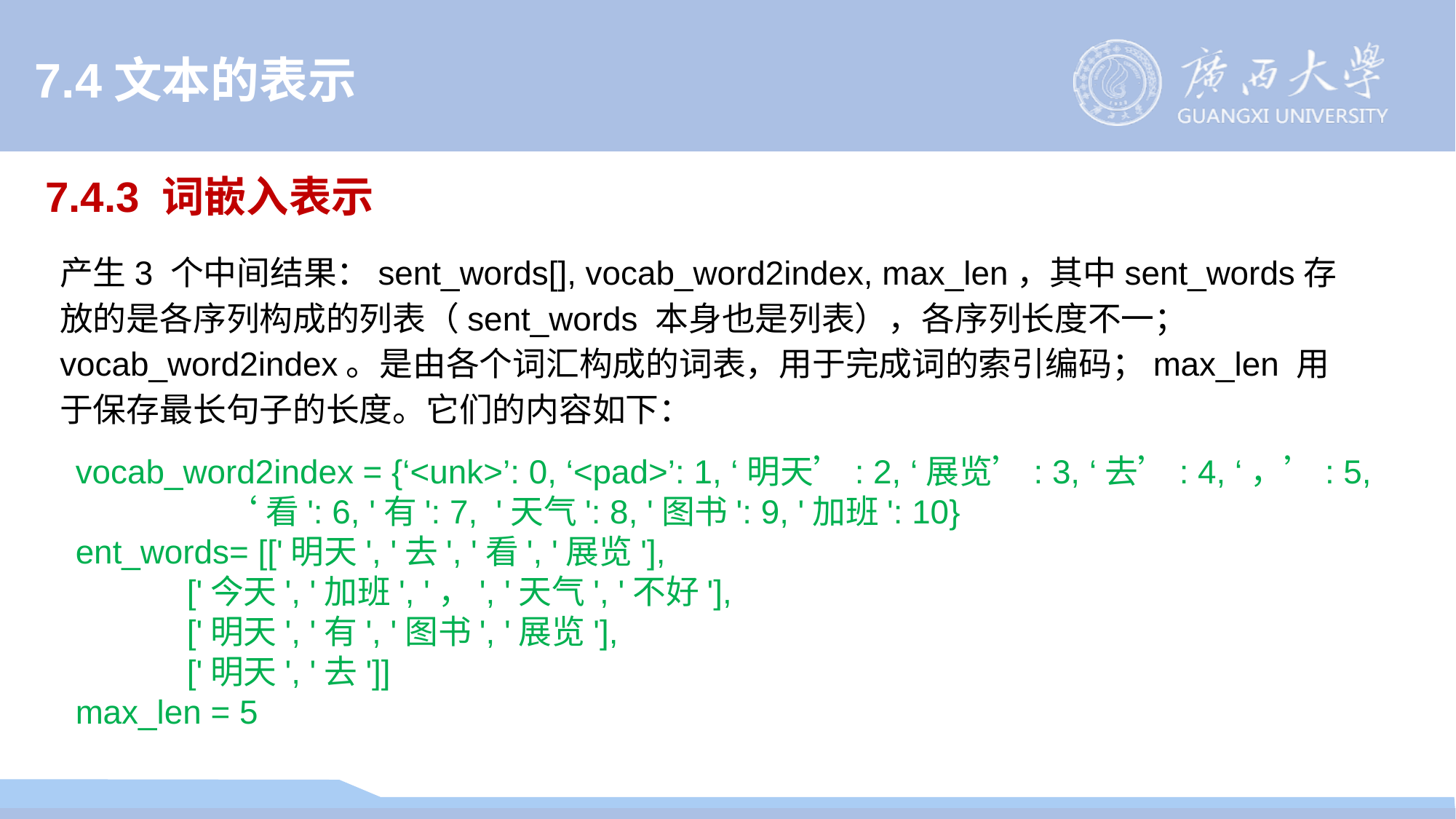

7.4文本的表示
7.4.3 词嵌入表示
产生3 个中间结果：sent_words[], vocab_word2index, max_len，其中sent_words存放的是各序列构成的列表（sent_words 本身也是列表），各序列长度不一；
vocab_word2index。是由各个词汇构成的词表，用于完成词的索引编码；max_len 用于保存最长句子的长度。它们的内容如下：
vocab_word2index = {‘<unk>’: 0, ‘<pad>’: 1, ‘明天’: 2, ‘展览’: 3, ‘去’: 4, ‘，’: 5,
                    ‘看': 6, '有': 7,  '天气': 8, '图书': 9, '加班': 10}
ent_words= [['明天', '去', '看', '展览'],
            ['今天', '加班', '，', '天气', '不好'],
            ['明天', '有', '图书', '展览'],
            ['明天', '去']]
max_len = 5